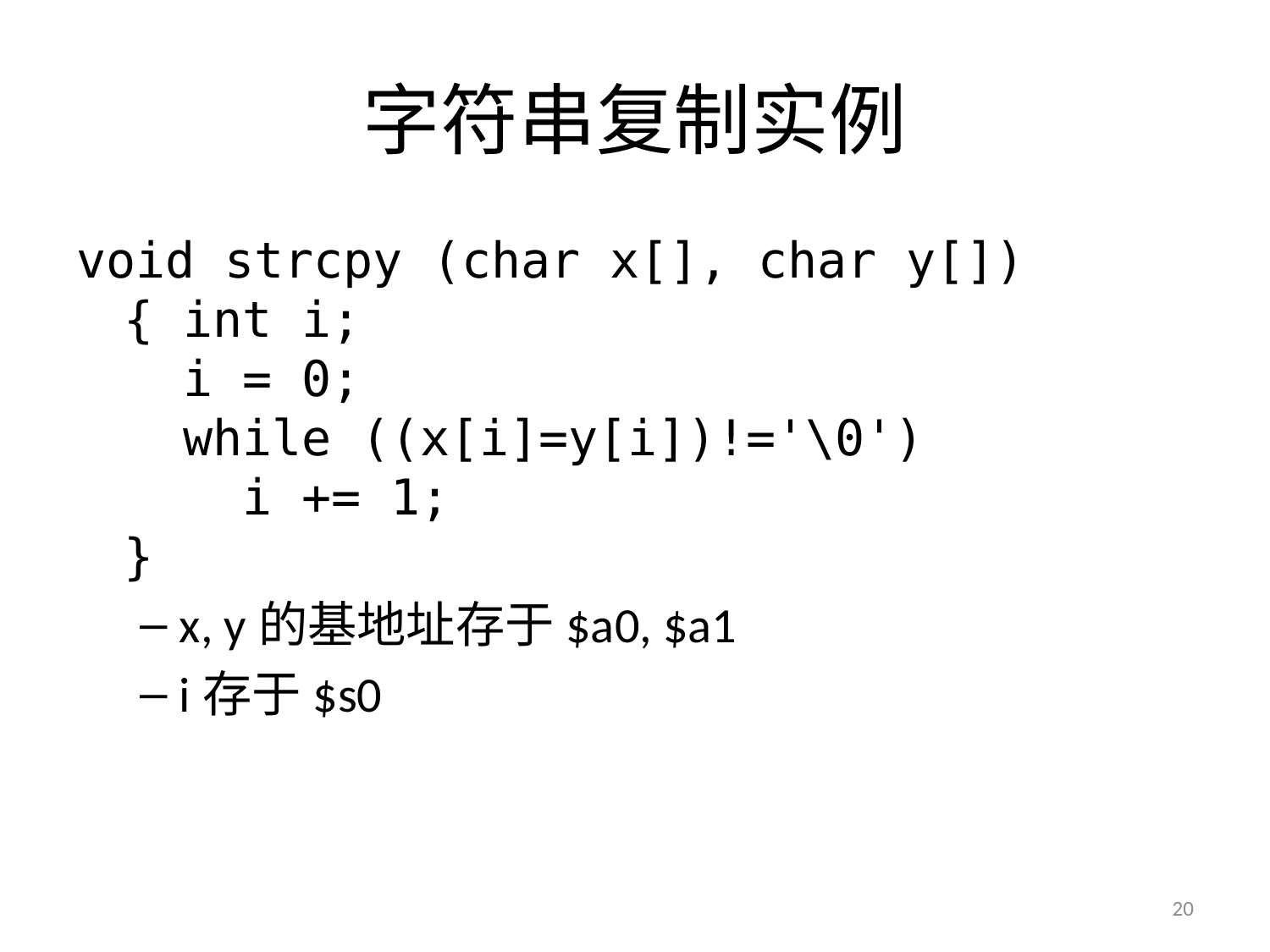

# 字符串复制实例
void strcpy (char x[], char y[])
{ int i;
  i = 0;
  while ((x[i]=y[i])!='\0')
    i += 1;
}
x, y的基地址存于$a0, $a1
i存于$s0

20